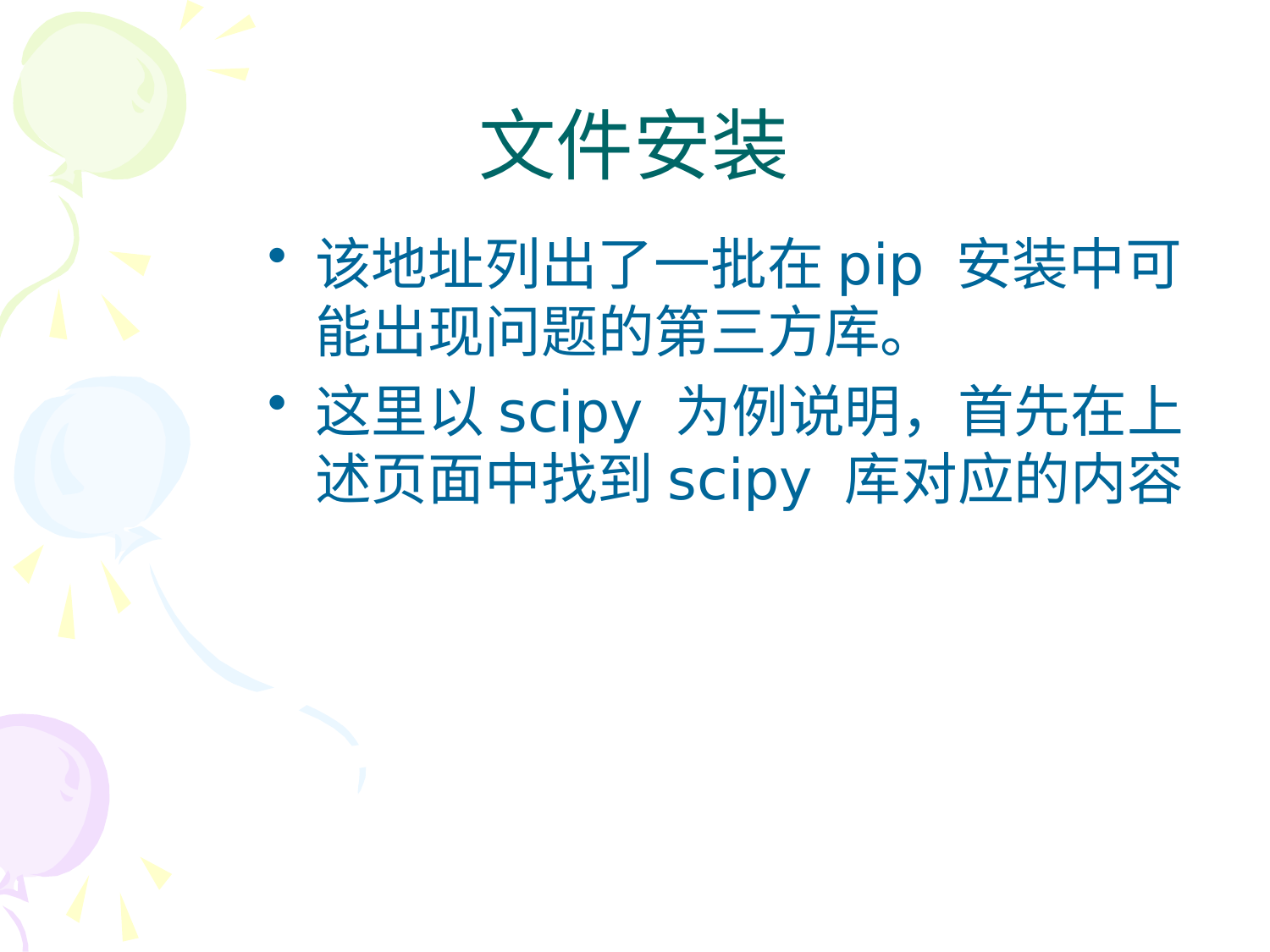

# 文件安装
该地址列出了一批在pip 安装中可能出现问题的第三方库。
这里以scipy 为例说明，首先在上述页面中找到scipy 库对应的内容